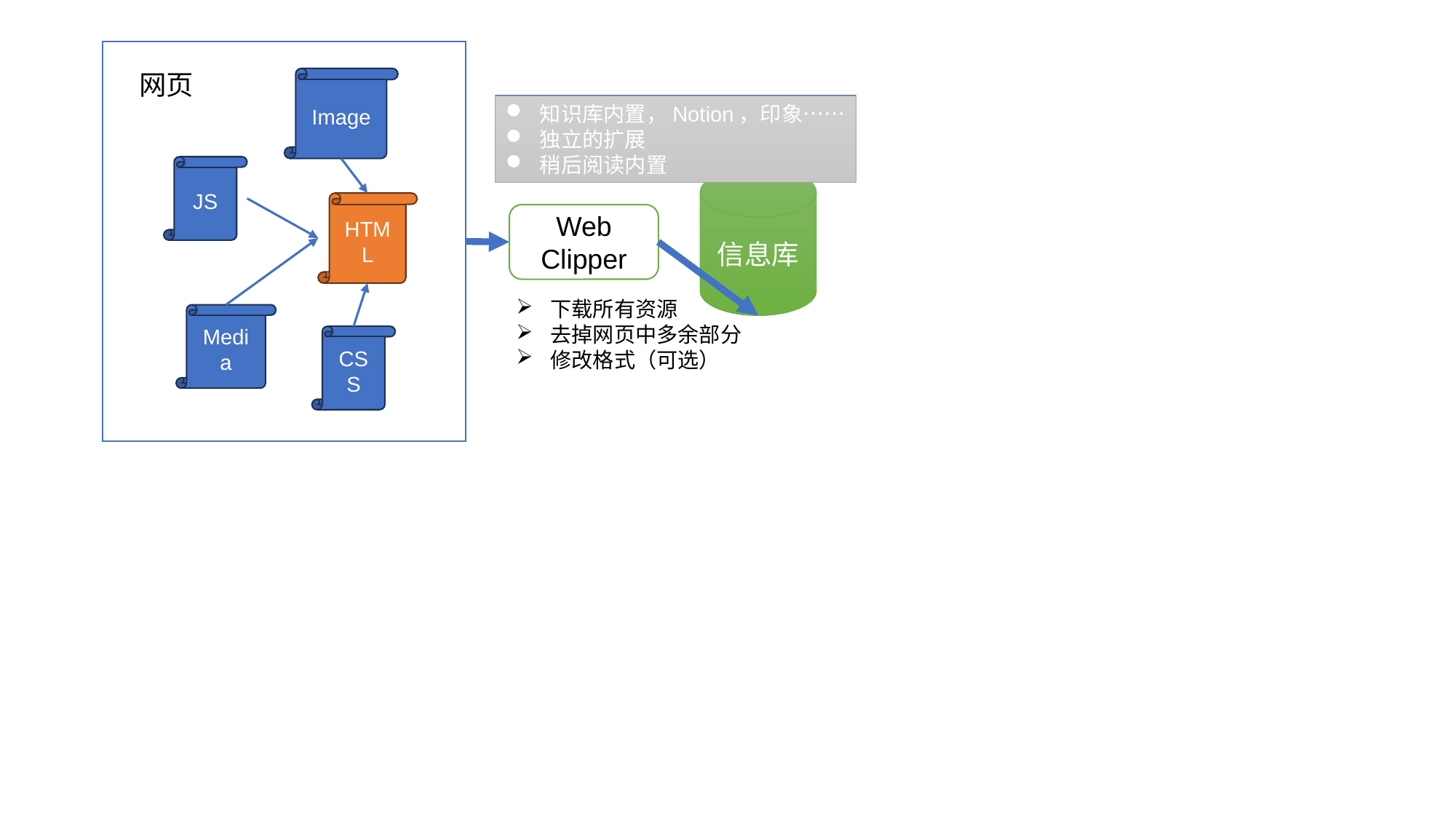

网页
Image
知识库内置，Notion，印象……
独立的扩展
稍后阅读内置
JS
信息库
HTML
Web Clipper
下载所有资源
去掉网页中多余部分
修改格式（可选）
Media
CSS